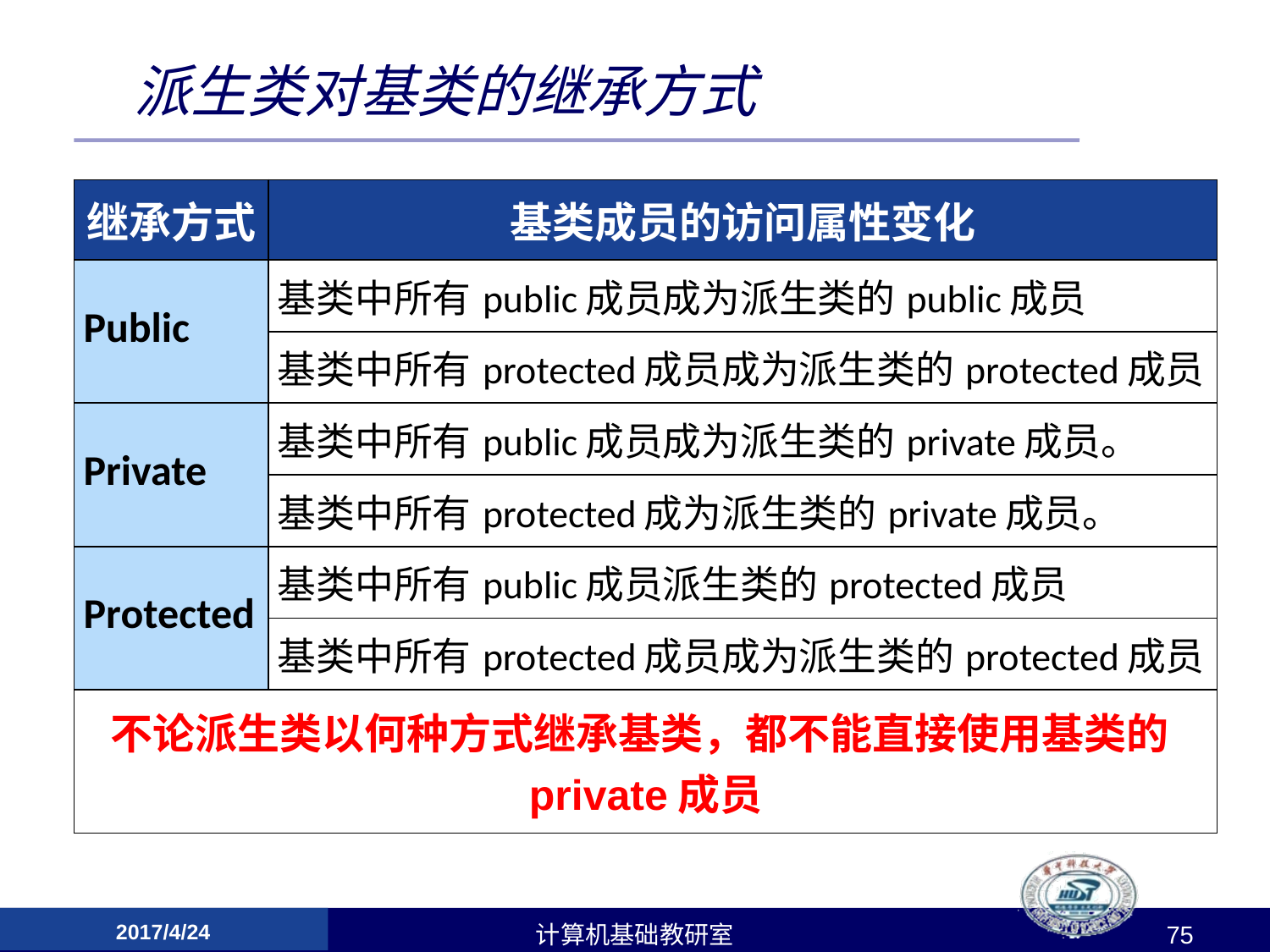

# 派生类对基类的继承方式
| 继承方式 | 基类成员的访问属性变化 |
| --- | --- |
| Public | 基类中所有public成员成为派生类的public成员 |
|  | 基类中所有protected成员成为派生类的protected成员 |
| Private | 基类中所有public成员成为派生类的private成员。 |
|  | 基类中所有protected成为派生类的private成员。 |
| Protected | 基类中所有public成员派生类的protected成员 |
|  | 基类中所有protected成员成为派生类的protected成员 |
| 不论派生类以何种方式继承基类，都不能直接使用基类的private成员 |  |
2017/4/24
计算机基础教研室
75